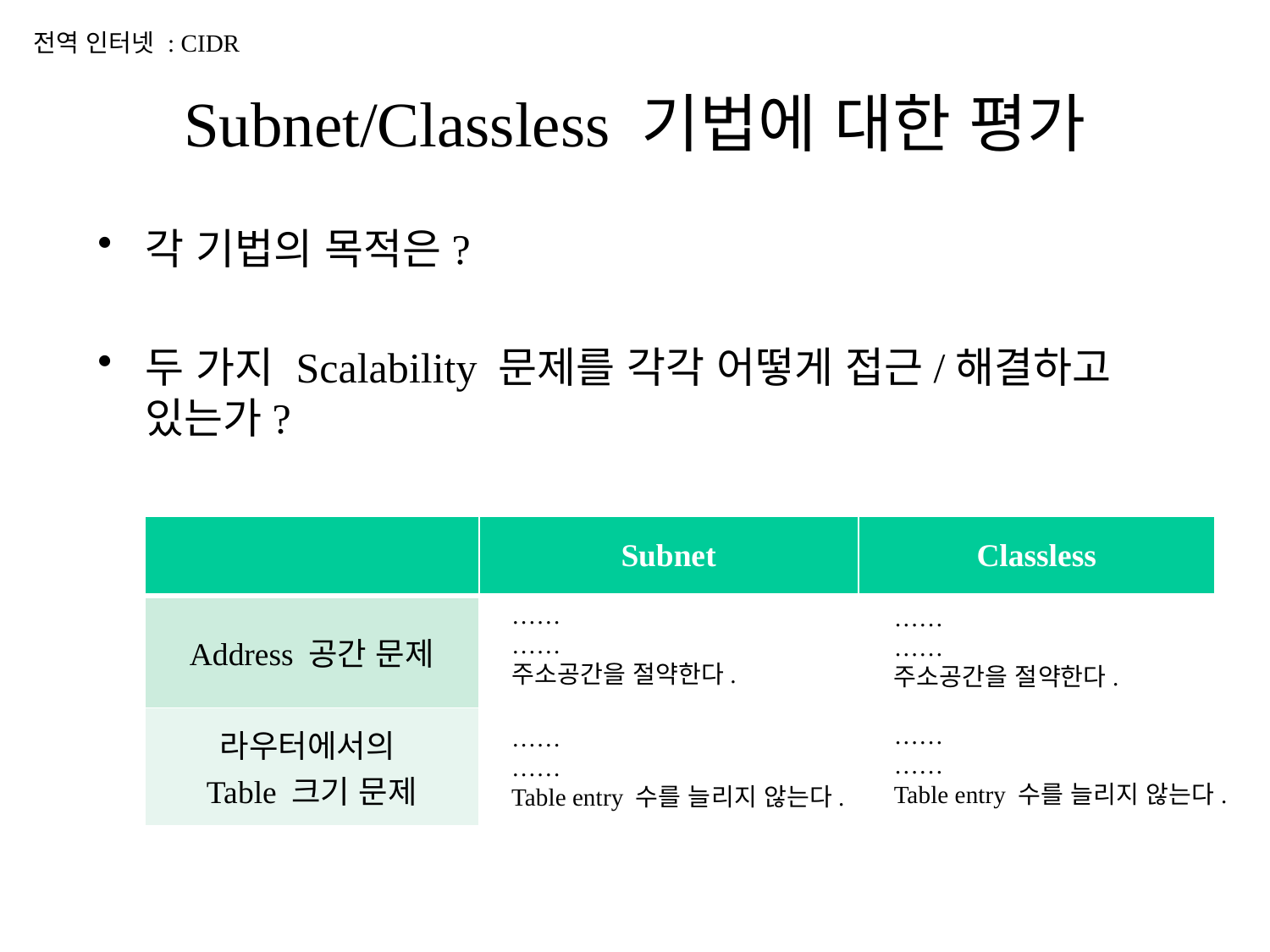

전역 인터넷 : CIDR
# Subnet/Classless 기법에 대한 평가
각 기법의 목적은?

두 가지 Scalability 문제를 각각 어떻게 접근/해결하고 있는가?

|  | Subnet | Classless |
| --- | --- | --- |
| Address 공간 문제 |  |  |
| 라우터에서의 Table 크기 문제 |  |  |
……
……
주소공간을 절약한다.
……
……
주소공간을 절약한다.
……
……
Table entry 수를 늘리지 않는다.
……
……
Table entry 수를 늘리지 않는다.